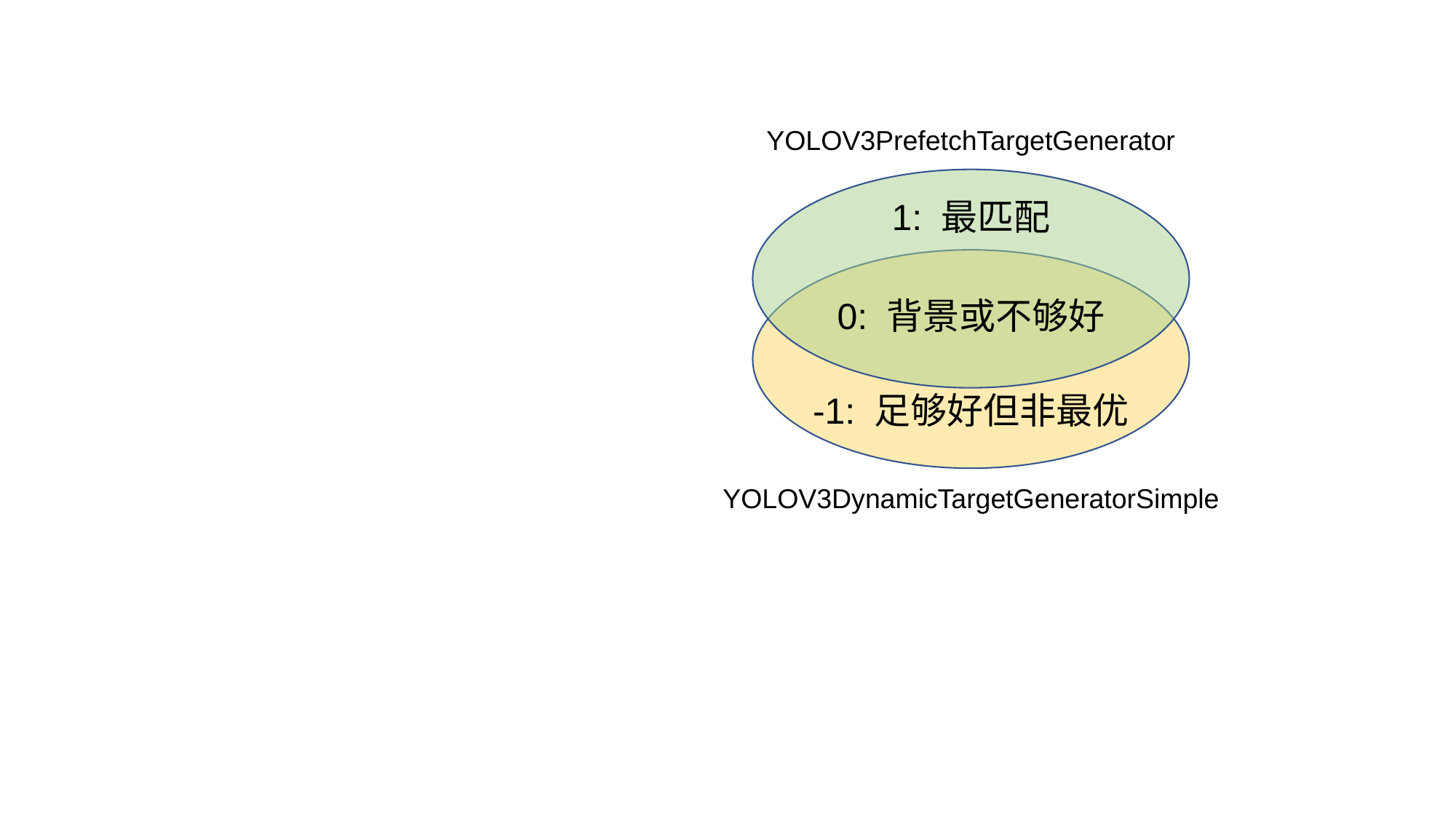

YOLOV3PrefetchTargetGenerator

1: 最匹配

0: 背景或不够好
-1: 足够好但非最优
YOLOV3DynamicTargetGeneratorSimple